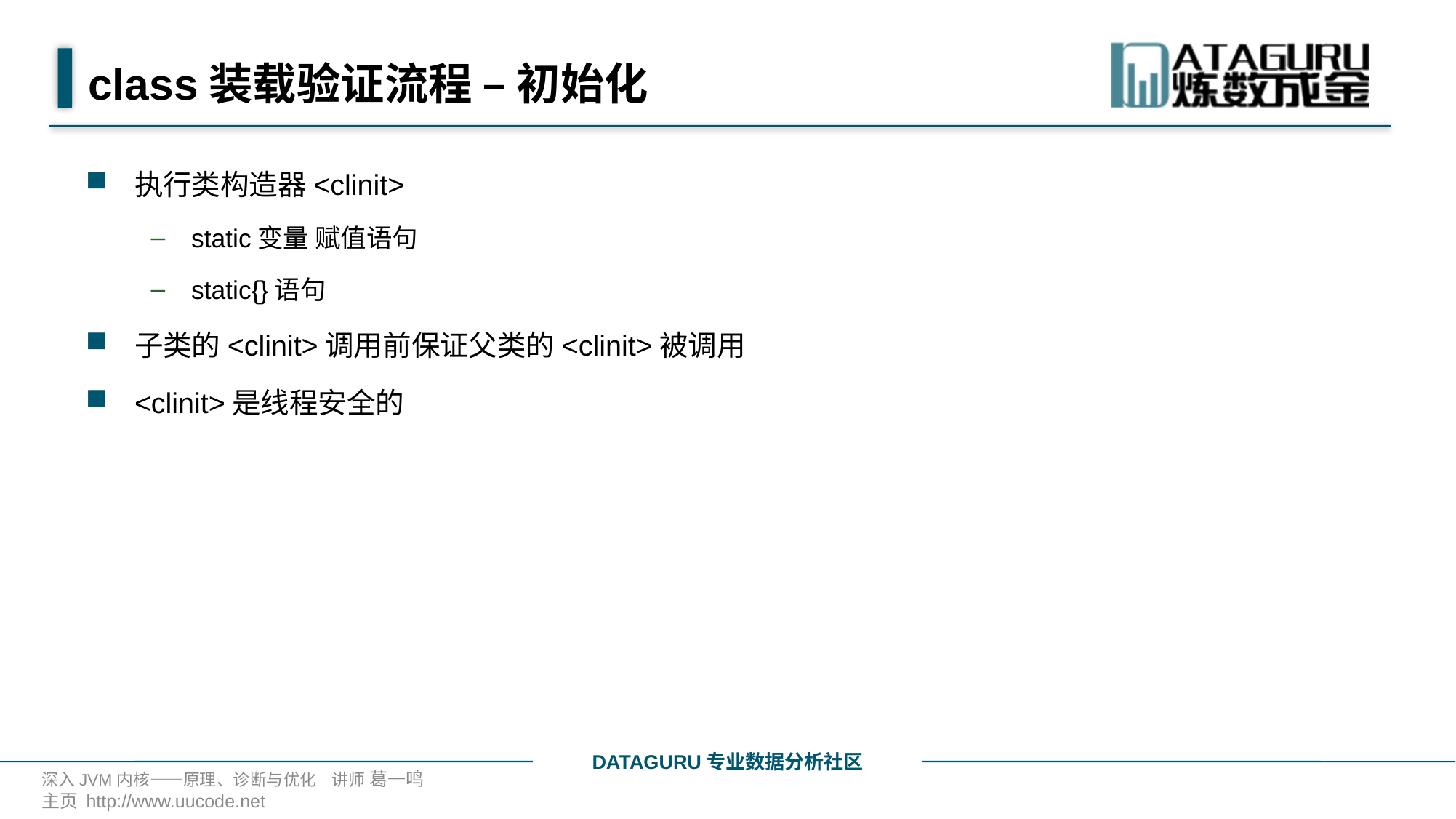

# class装载验证流程 – 初始化
执行类构造器<clinit>
static变量 赋值语句
static{}语句
子类的<clinit>调用前保证父类的<clinit>被调用
<clinit>是线程安全的